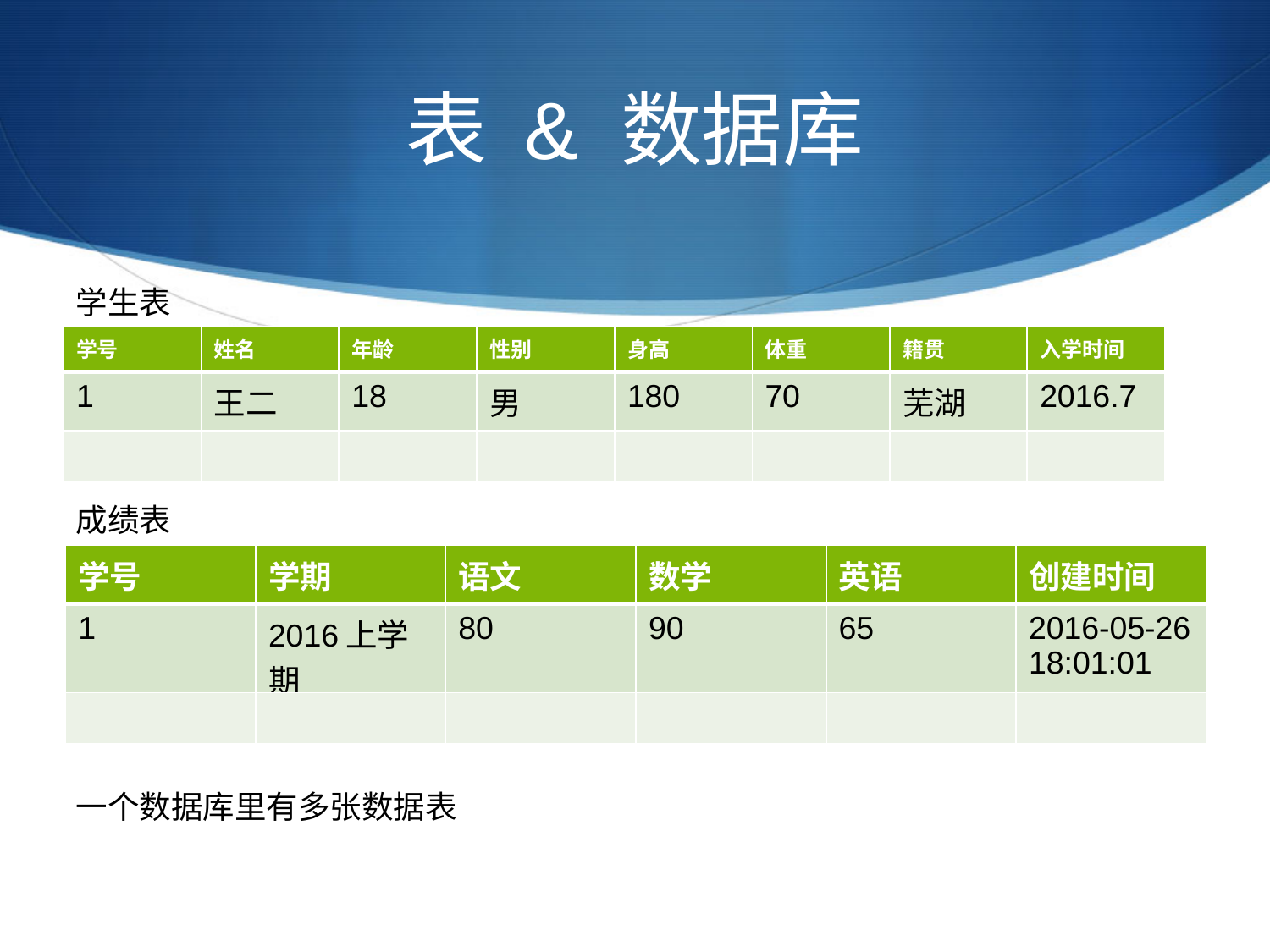

# 表 & 数据库
学生表
| 学号 | 姓名 | 年龄 | 性别 | 身高 | 体重 | 籍贯 | 入学时间 |
| --- | --- | --- | --- | --- | --- | --- | --- |
| 1 | 王二 | 18 | 男 | 180 | 70 | 芜湖 | 2016.7 |
|  |  |  |  |  |  |  |  |
成绩表
| 学号 | 学期 | 语文 | 数学 | 英语 | 创建时间 |
| --- | --- | --- | --- | --- | --- |
| 1 | 2016上学期 | 80 | 90 | 65 | 2016-05-26 18:01:01 |
|  |  |  |  |  |  |
一个数据库里有多张数据表